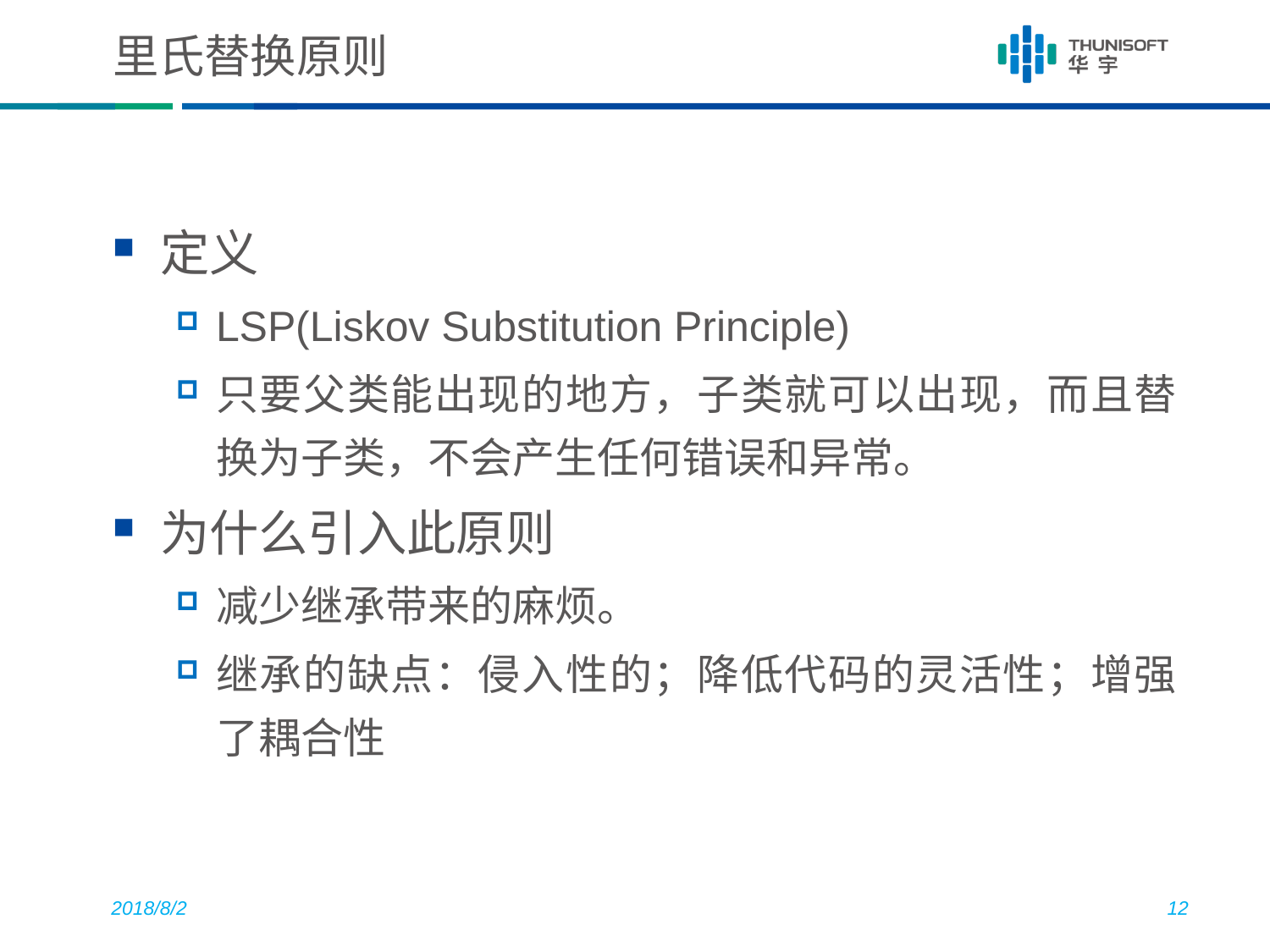

# 里氏替换原则

定义
LSP(Liskov Substitution Principle)
只要父类能出现的地方，子类就可以出现，而且替换为子类，不会产生任何错误和异常。
为什么引入此原则
减少继承带来的麻烦。
继承的缺点：侵入性的；降低代码的灵活性；增强了耦合性

2018/8/2
12